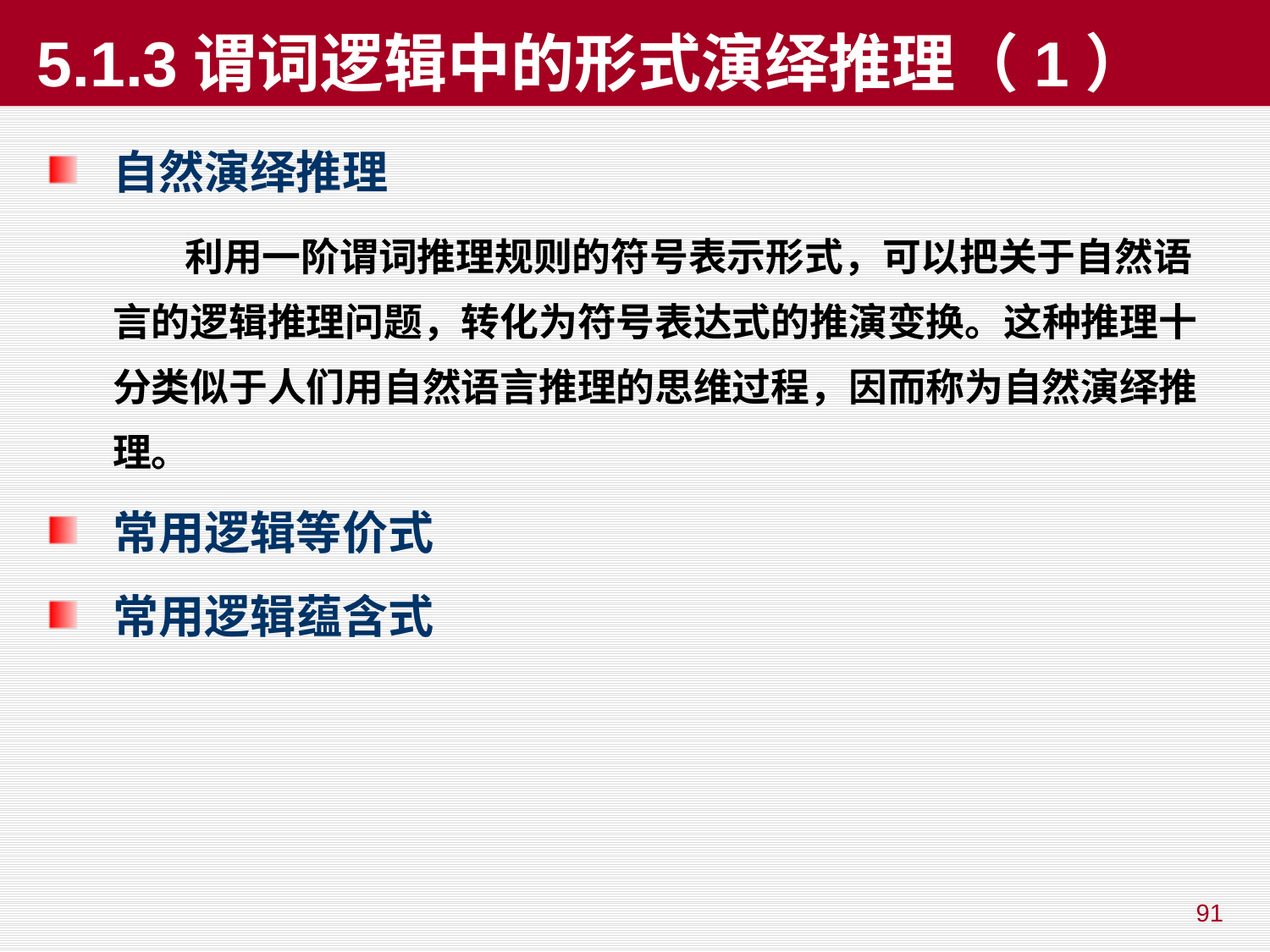

# 5.1.3谓词逻辑中的形式演绎推理（1）
自然演绎推理
                 利用一阶谓词推理规则的符号表示形式，可以把关于自然语言的逻辑推理问题，转化为符号表达式的推演变换。这种推理十分类似于人们用自然语言推理的思维过程，因而称为自然演绎推理。
常用逻辑等价式
常用逻辑蕴含式

91